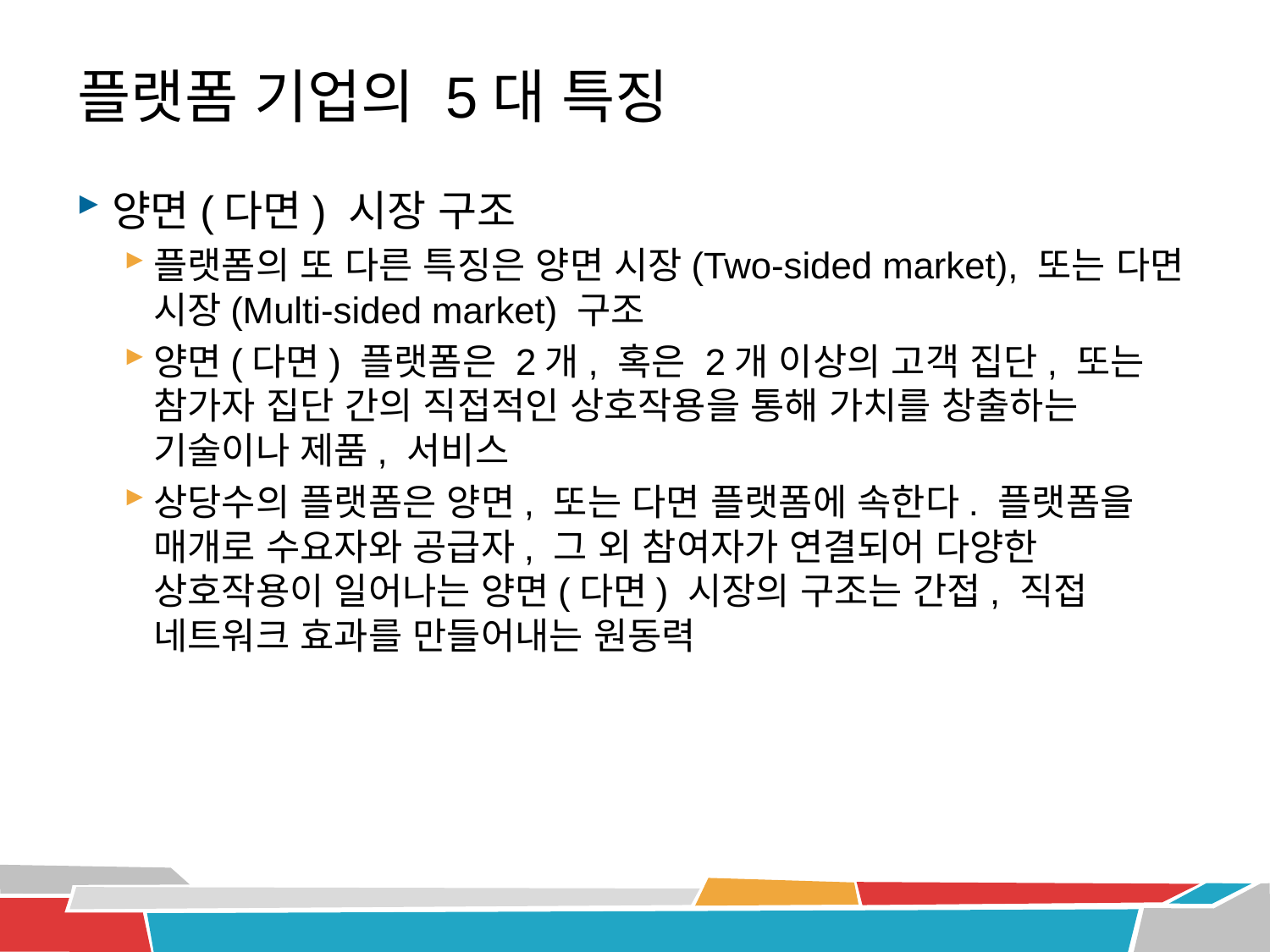

# 플랫폼 기업의 5대 특징
양면(다면) 시장 구조
플랫폼의 또 다른 특징은 양면 시장(Two-sided market), 또는 다면 시장(Multi-sided market) 구조
양면(다면) 플랫폼은 2개, 혹은 2개 이상의 고객 집단, 또는 참가자 집단 간의 직접적인 상호작용을 통해 가치를 창출하는 기술이나 제품, 서비스
상당수의 플랫폼은 양면, 또는 다면 플랫폼에 속한다. 플랫폼을 매개로 수요자와 공급자, 그 외 참여자가 연결되어 다양한 상호작용이 일어나는 양면(다면) 시장의 구조는 간접, 직접 네트워크 효과를 만들어내는 원동력